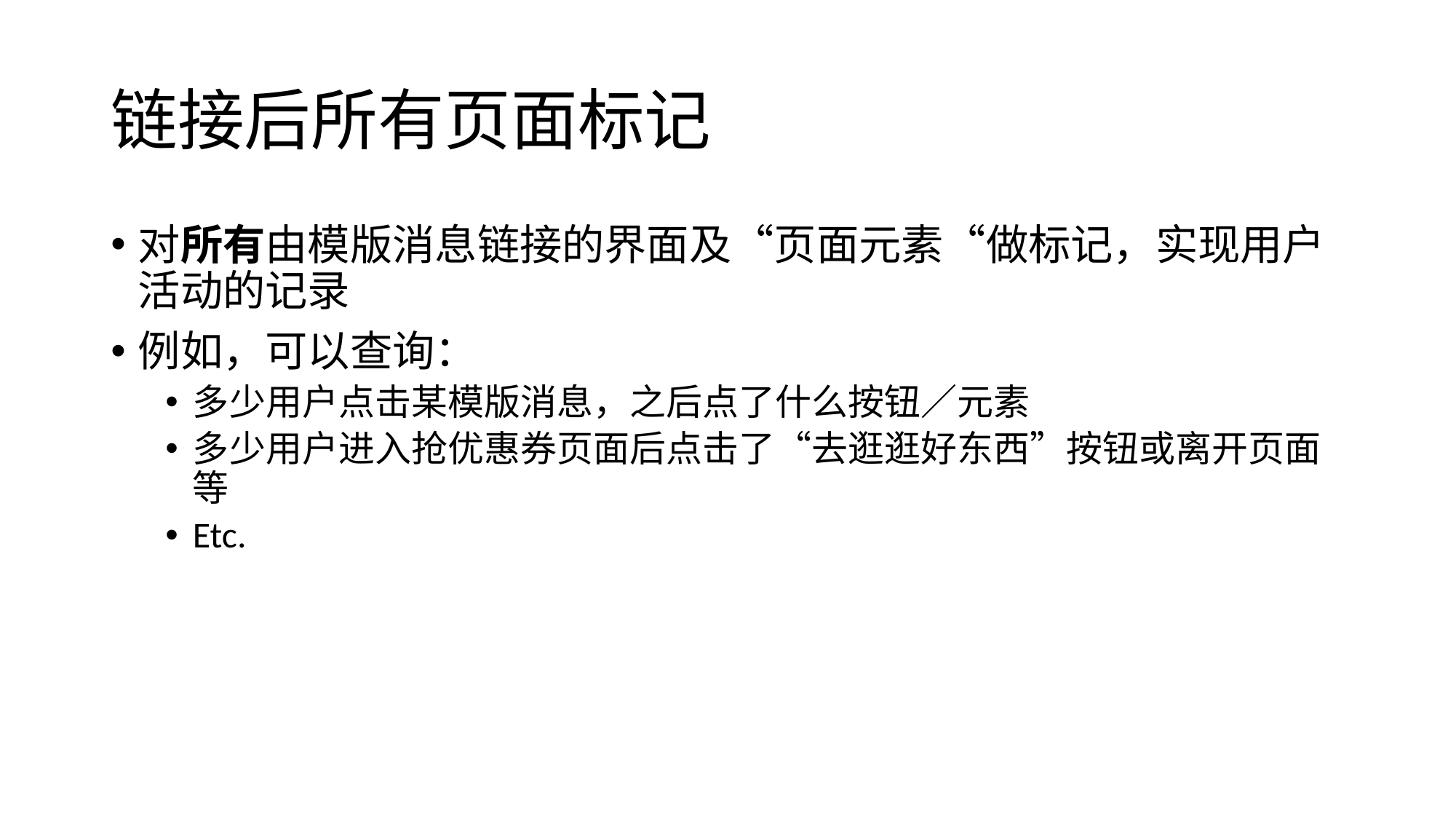

# 链接后所有页面标记
对所有由模版消息链接的界面及“页面元素“做标记，实现用户活动的记录
例如，可以查询：
多少用户点击某模版消息，之后点了什么按钮／元素
多少用户进入抢优惠券页面后点击了“去逛逛好东西”按钮或离开页面等
Etc.